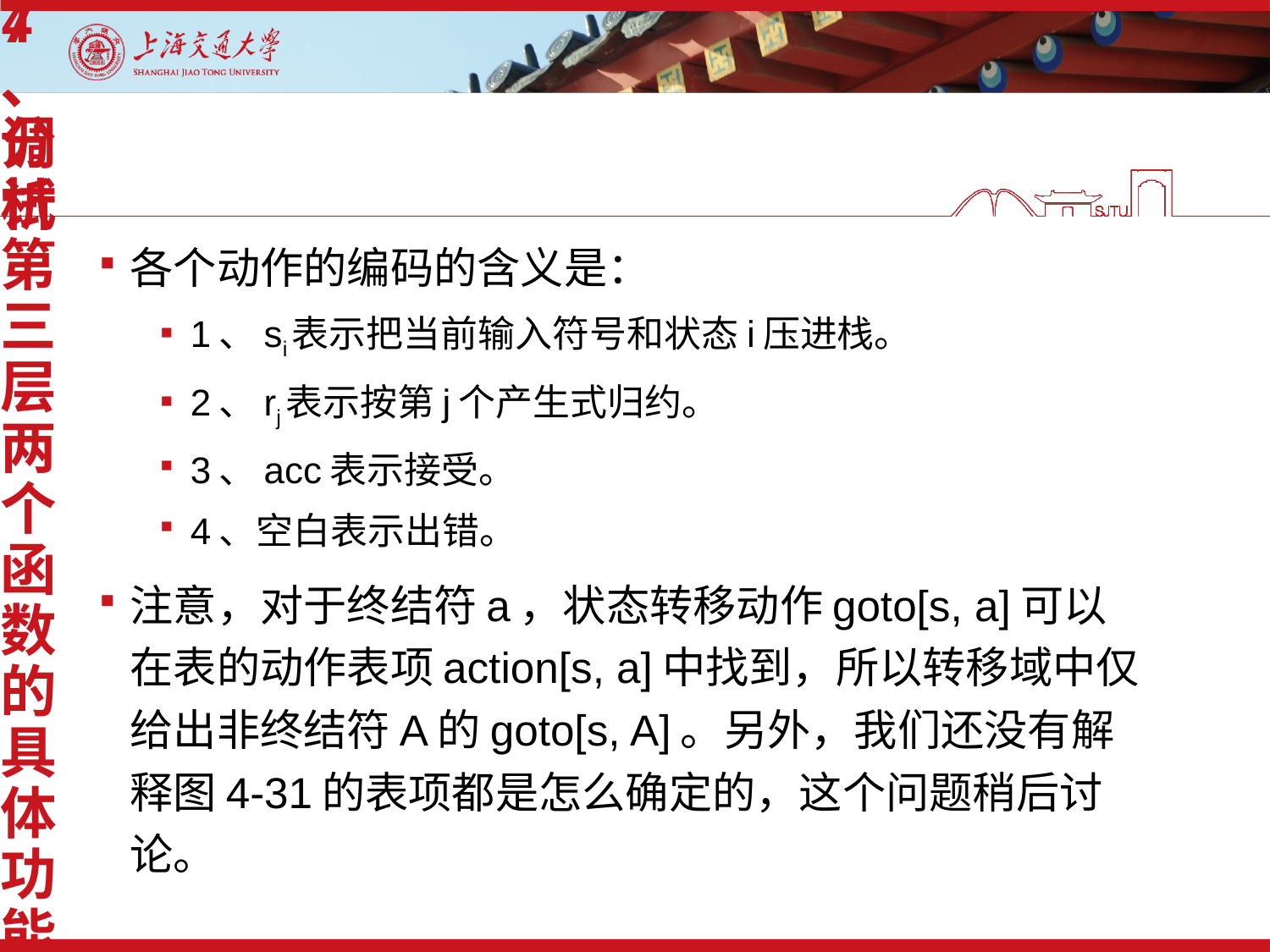

4、分析第三层两个函数的具体功能
7、调试
#
各个动作的编码的含义是：
1、si表示把当前输入符号和状态i压进栈。
2、rj表示按第j个产生式归约。
3、acc表示接受。
4、空白表示出错。
注意，对于终结符a，状态转移动作goto[s, a]可以在表的动作表项action[s, a]中找到，所以转移域中仅给出非终结符A的goto[s, A]。另外，我们还没有解释图4-31的表项都是怎么确定的，这个问题稍后讨论。